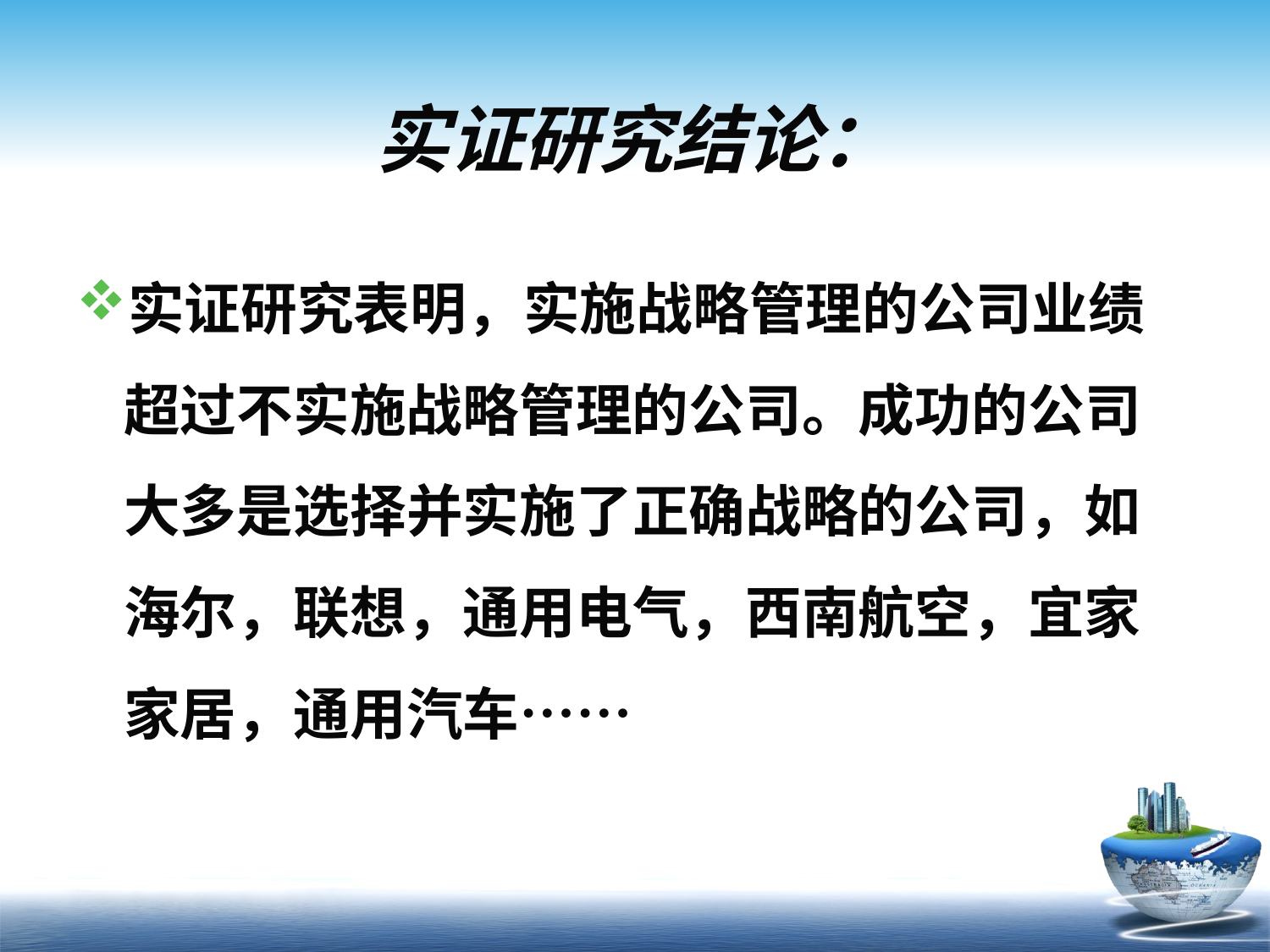

# 实证研究结论：
实证研究表明，实施战略管理的公司业绩超过不实施战略管理的公司。成功的公司大多是选择并实施了正确战略的公司，如海尔，联想，通用电气，西南航空，宜家家居，通用汽车……